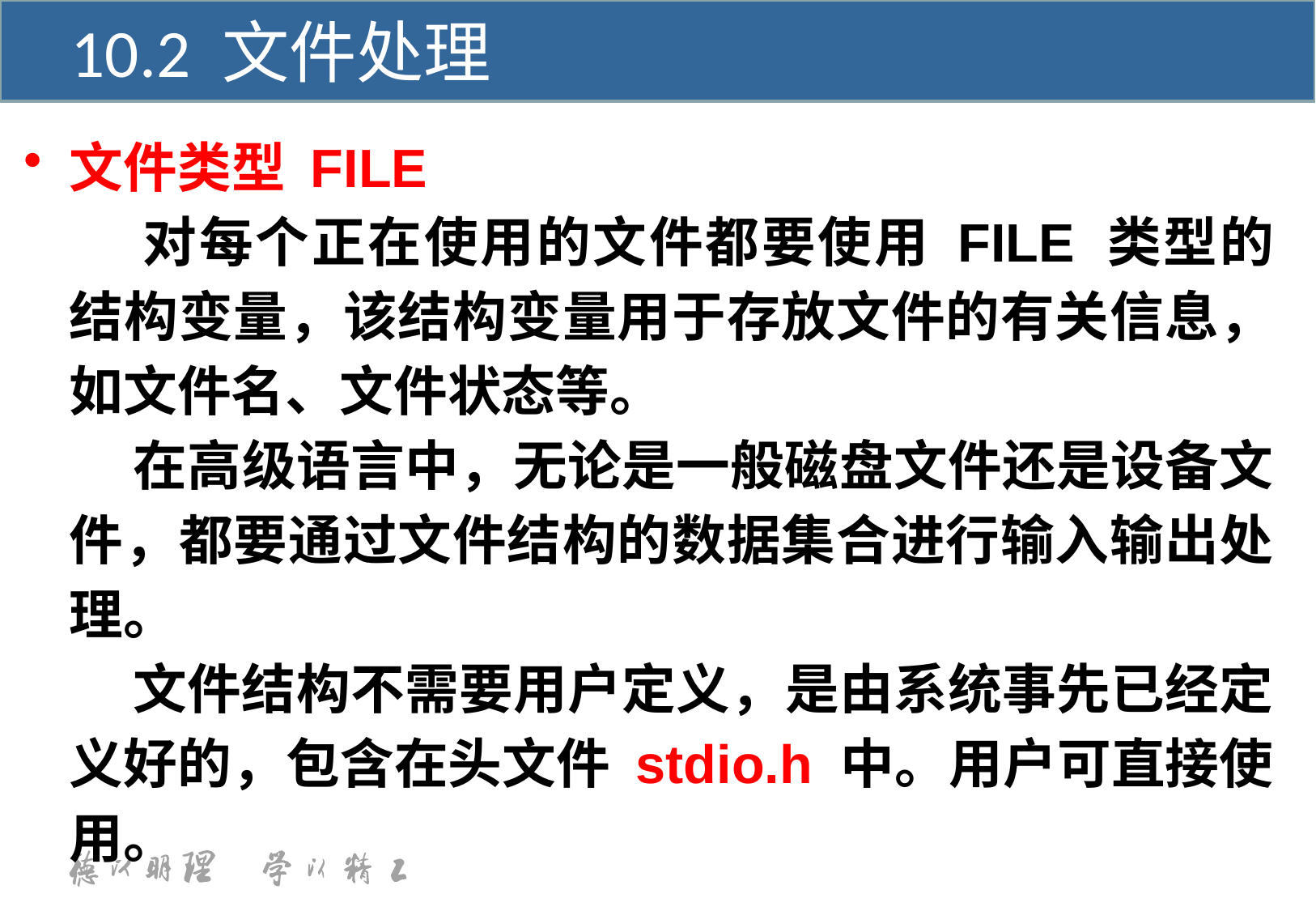

10.2 文件处理
文件类型 FILE
	    对每个正在使用的文件都要使用 FILE 类型的结构变量，该结构变量用于存放文件的有关信息，如文件名、文件状态等。
	    在高级语言中，无论是一般磁盘文件还是设备文件，都要通过文件结构的数据集合进行输入输出处理。
	    文件结构不需要用户定义，是由系统事先已经定义好的，包含在头文件 stdio.h 中。用户可直接使用。